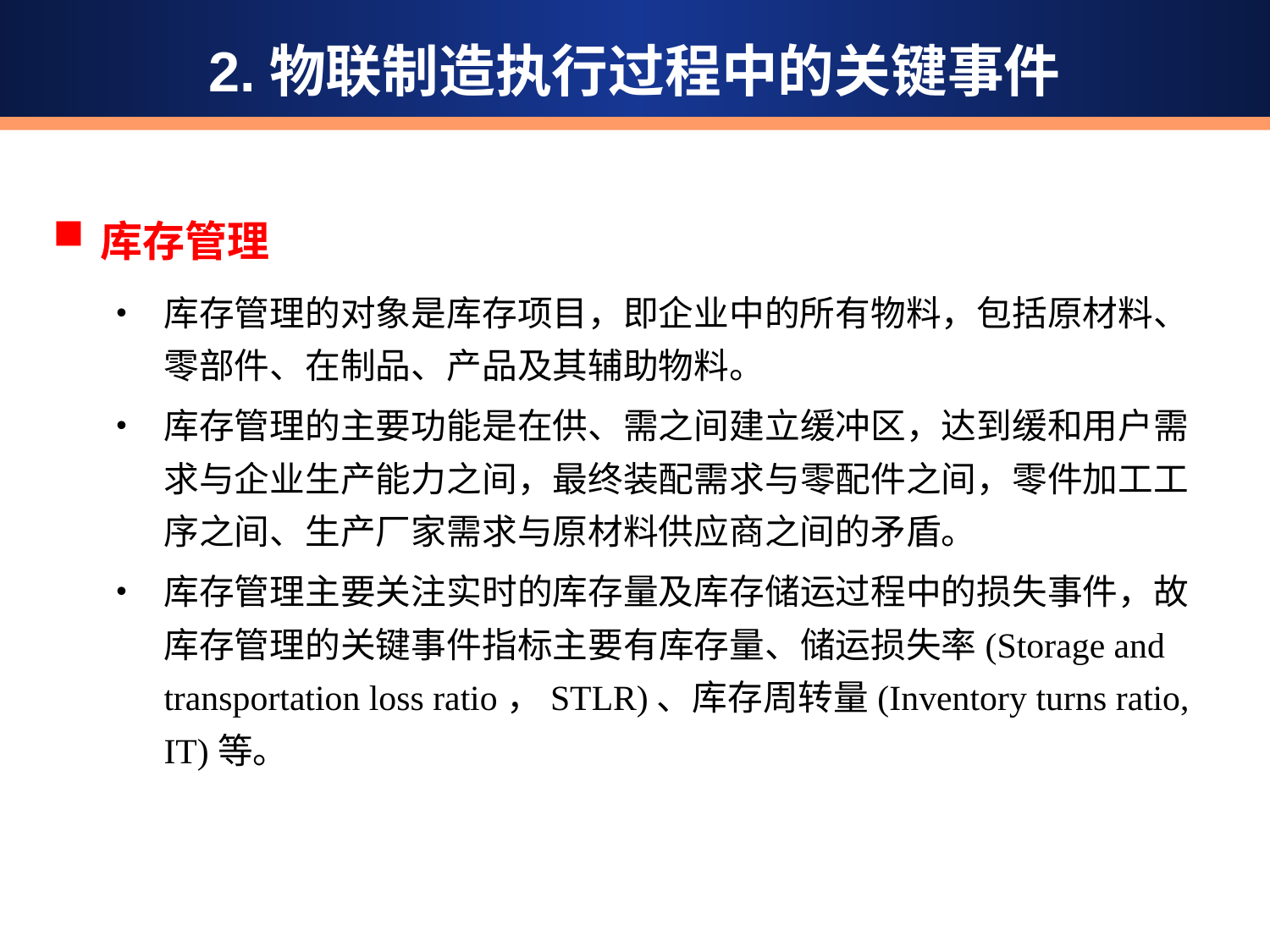

2.物联制造执行过程中的关键事件
库存管理
库存管理的对象是库存项目，即企业中的所有物料，包括原材料、零部件、在制品、产品及其辅助物料。
库存管理的主要功能是在供、需之间建立缓冲区，达到缓和用户需求与企业生产能力之间，最终装配需求与零配件之间，零件加工工序之间、生产厂家需求与原材料供应商之间的矛盾。
库存管理主要关注实时的库存量及库存储运过程中的损失事件，故库存管理的关键事件指标主要有库存量、储运损失率(Storage and transportation loss ratio，STLR)、库存周转量(Inventory turns ratio, IT)等。